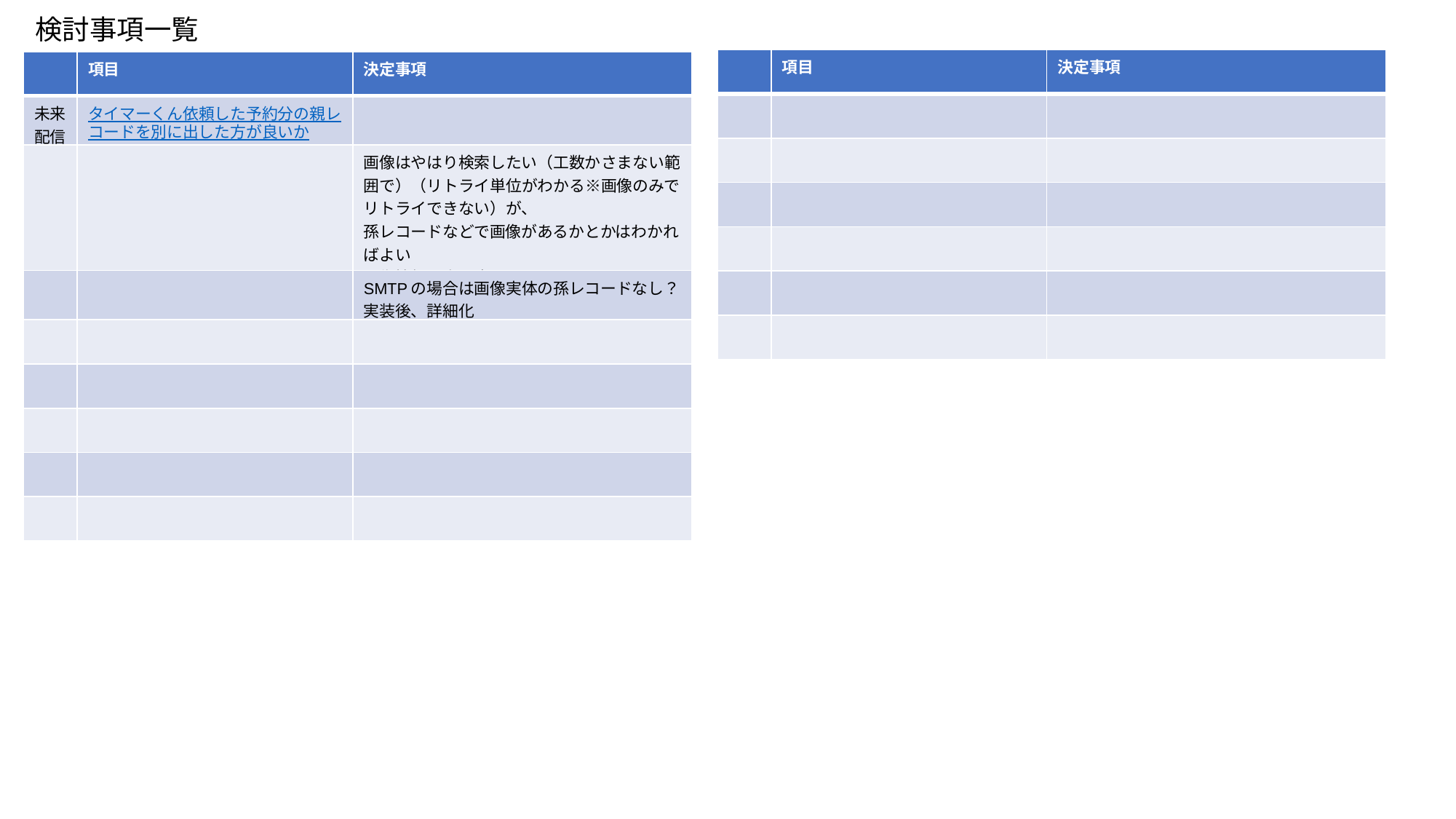

検討事項一覧
|  | 項目 | 決定事項 |
| --- | --- | --- |
|  |  |  |
|  |  |  |
|  |  |  |
|  |  |  |
|  |  |  |
|  |  |  |
|  | 項目 | 決定事項 |
| --- | --- | --- |
| 未来配信 | タイマーくん依頼した予約分の親レコードを別に出した方が良いか |  |
|  |  | 画像はやはり検索したい（工数かさまない範囲で）（リトライ単位がわかる※画像のみでリトライできない）が、 孫レコードなどで画像があるかとかはわかればよい 画像情報の出し方 |
|  |  | SMTPの場合は画像実体の孫レコードなし？ 実装後、詳細化 |
|  |  |  |
|  |  |  |
|  |  |  |
|  |  |  |
|  |  |  |